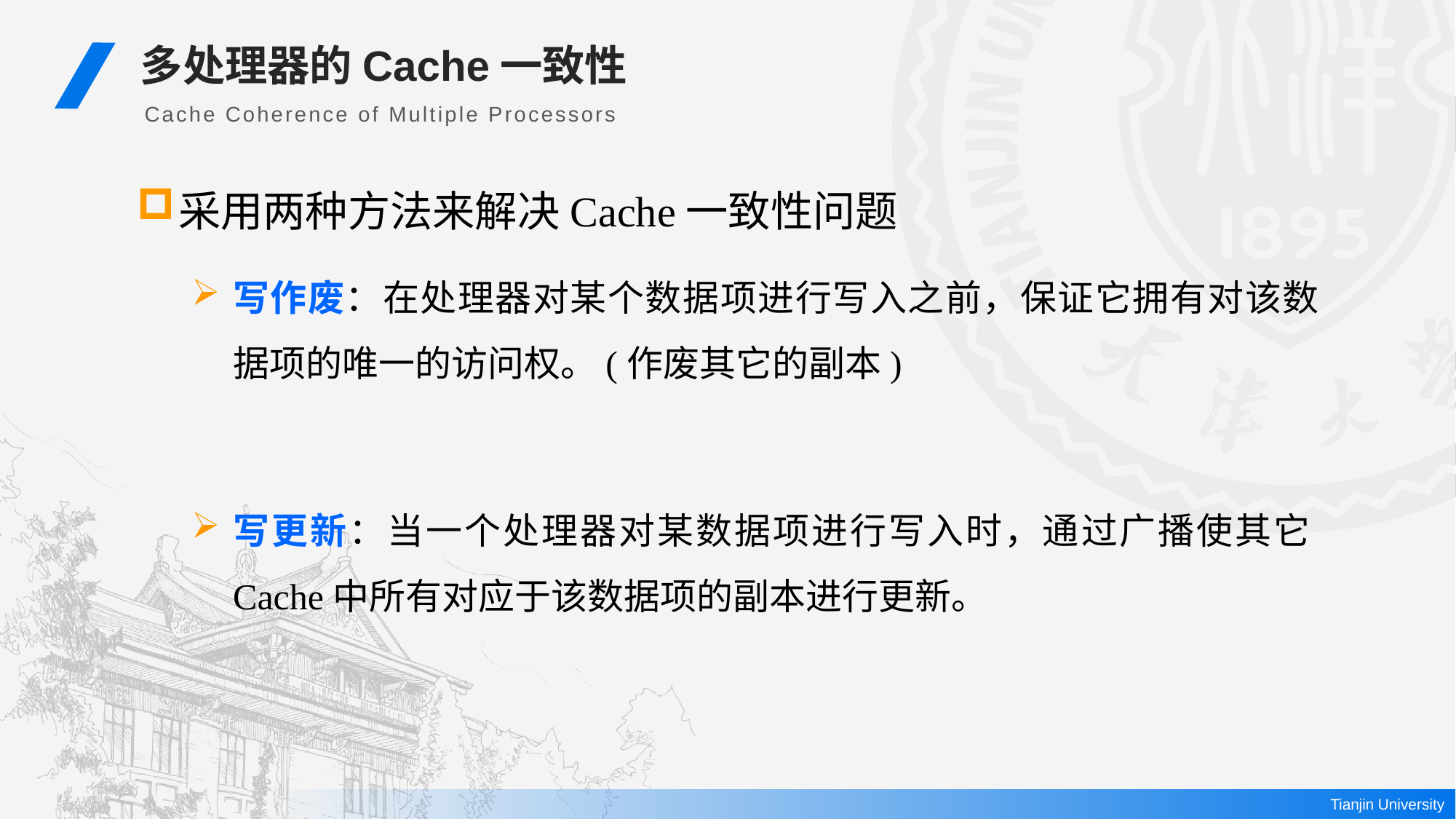

多处理器的Cache一致性
Cache Coherence of Multiple Processors
采用两种方法来解决Cache一致性问题
写作废：在处理器对某个数据项进行写入之前，保证它拥有对该数据项的唯一的访问权。(作废其它的副本)

写更新：当一个处理器对某数据项进行写入时，通过广播使其它Cache中所有对应于该数据项的副本进行更新。